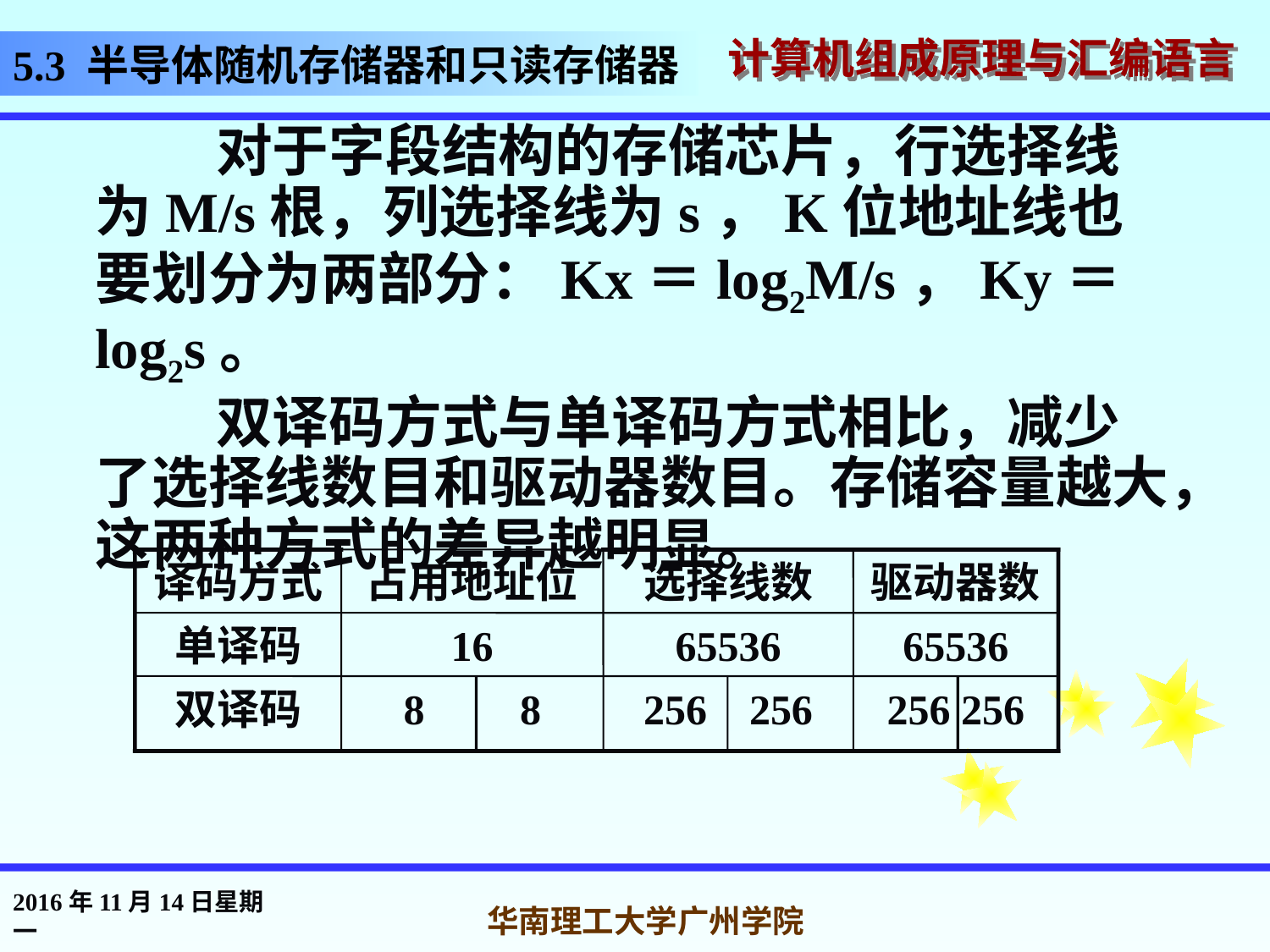

# 5.3 半导体随机存储器和只读存储器
            对于字段结构的存储芯片，行选择线为M/s根，列选择线为s，K位地址线也要划分为两部分：Kx＝log2M/s，Ky＝log2s。
            双译码方式与单译码方式相比，减少了选择线数目和驱动器数目。存储容量越大，这两种方式的差异越明显。
译码方式

占用地址位

选择线数

驱动器数

单译码

16
65536
65536
双译码

8         8
256    256
256 256

2016年11月14日星期一
华南理工大学广州学院